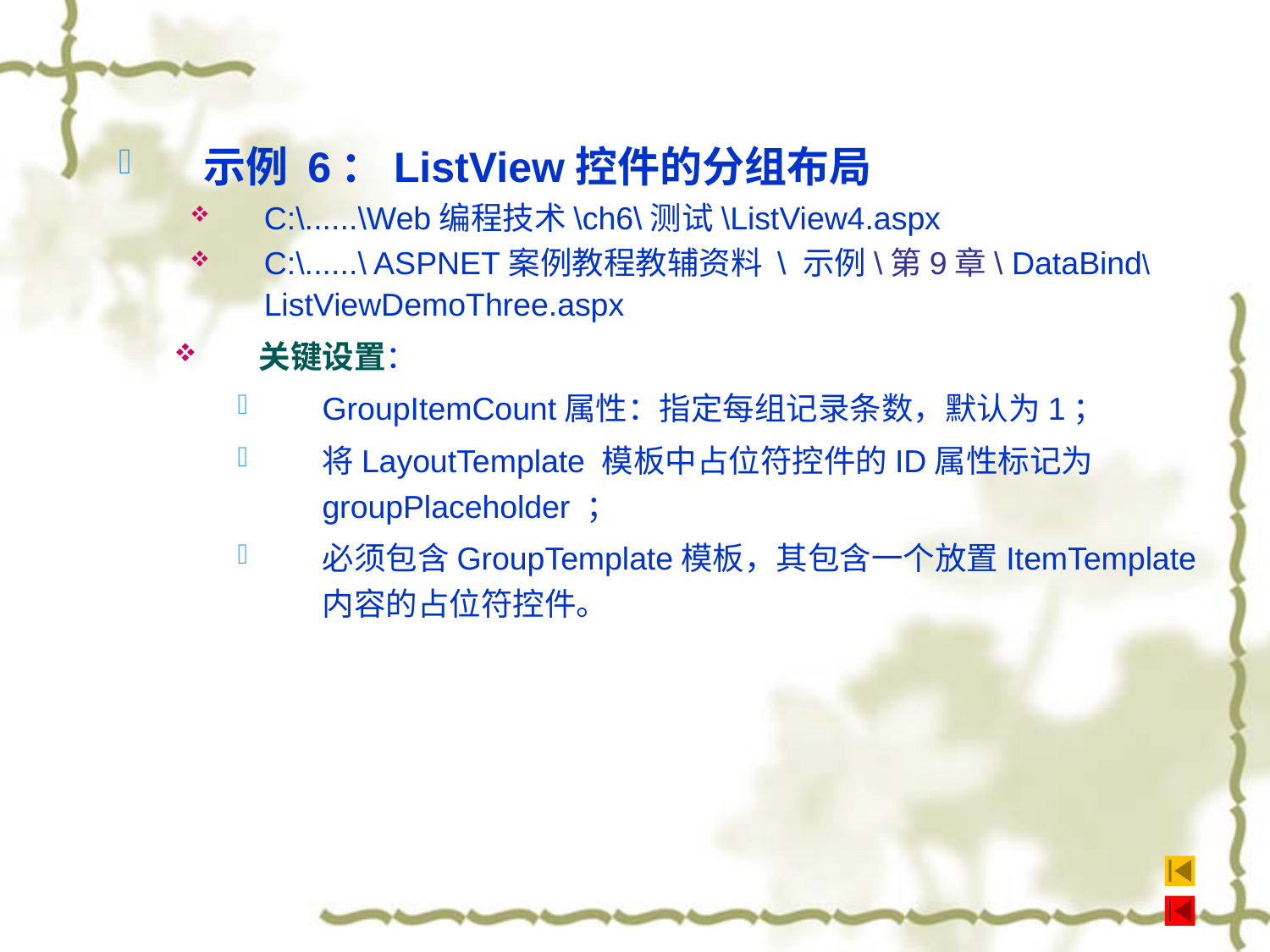

示例 6：ListView控件的分组布局
C:\......\Web编程技术\ch6\测试\ListView4.aspx
C:\......\ ASPNET案例教程教辅资料 \ 示例\第9章\ DataBind\ ListViewDemoThree.aspx
关键设置：
GroupItemCount属性：指定每组记录条数，默认为1；
将LayoutTemplate 模板中占位符控件的ID属性标记为groupPlaceholder ；
必须包含GroupTemplate模板，其包含一个放置ItemTemplate内容的占位符控件。